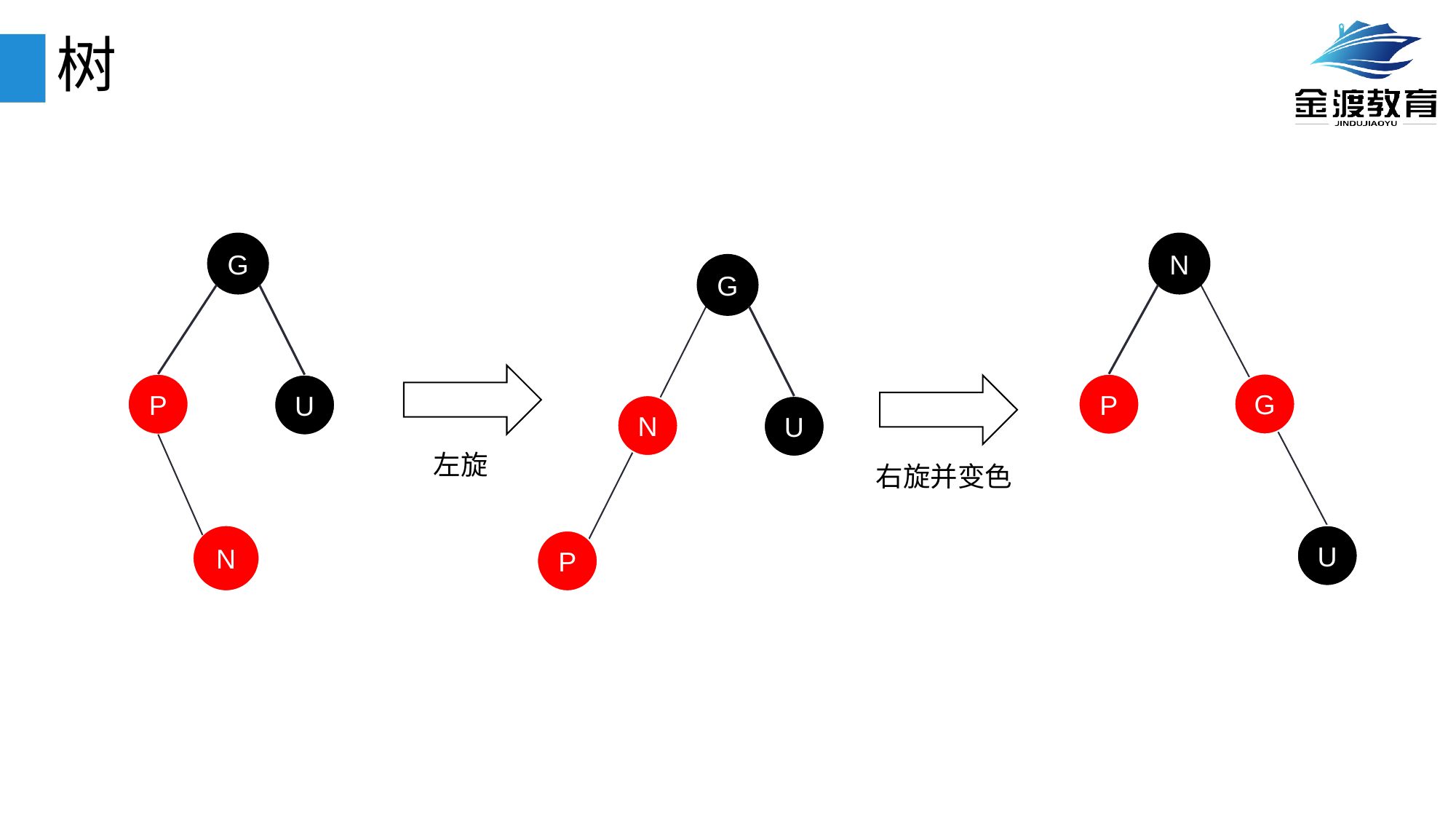

# 树
G
N
G

G
P
P
U

N
U
左旋
右旋并变色
N
U
P